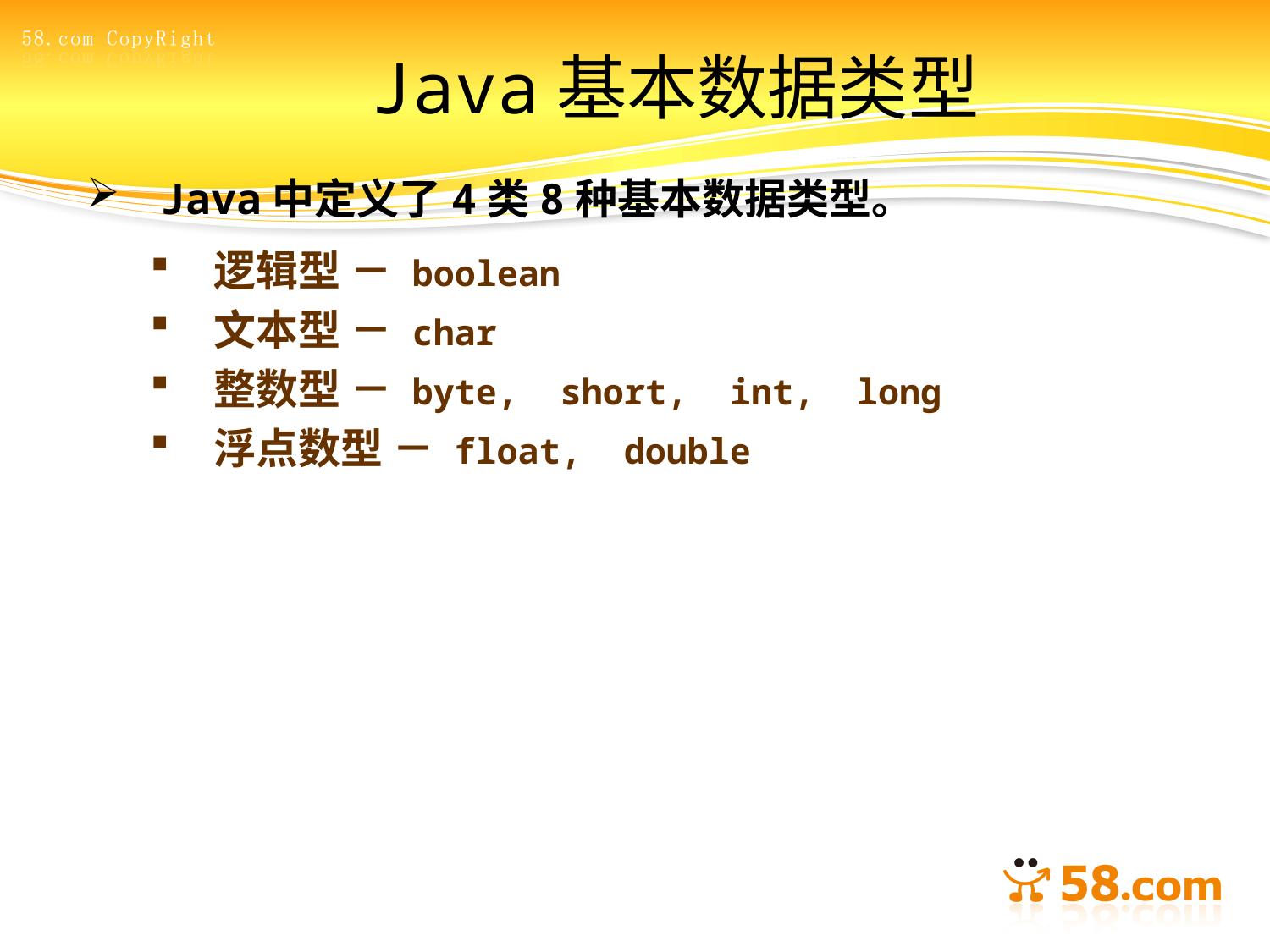

# Java基本数据类型
Java中定义了4类8种基本数据类型。
逻辑型 － boolean
文本型 － char
整数型 － byte,  short,  int,  long
浮点数型 － float,  double